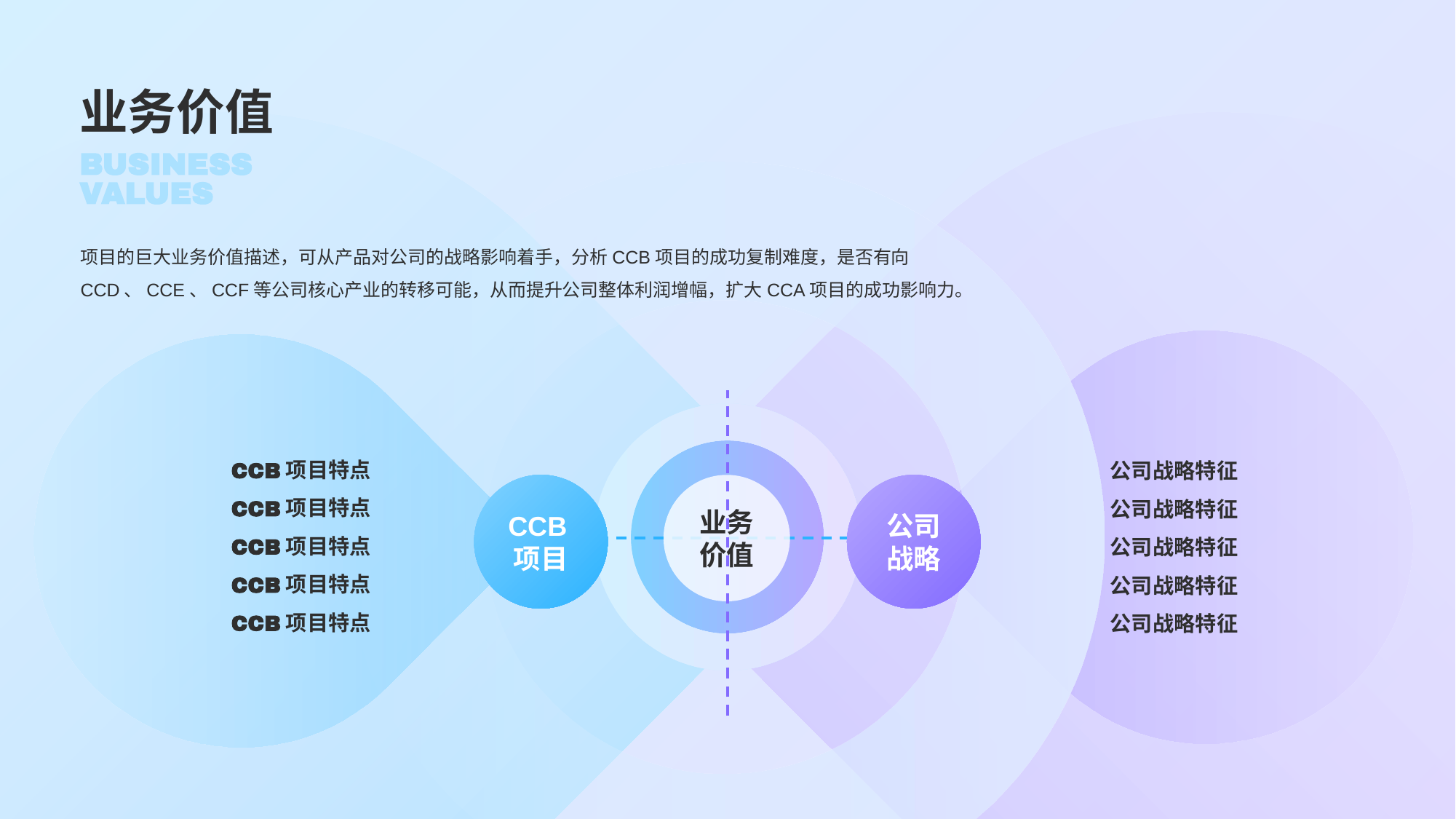

# 业务价值

CCB项目
业务价值
公司战略
CCB项目特点
CCB项目特点
CCB项目特点
CCB项目特点
CCB项目特点
公司战略特征
公司战略特征
公司战略特征
公司战略特征
公司战略特征
BUSINESS
VALUES
项目的巨大业务价值描述，可从产品对公司的战略影响着手，分析CCB项目的成功复制难度，是否有向CCD、CCE、CCF等公司核心产业的转移可能，从而提升公司整体利润增幅，扩大CCA项目的成功影响力。